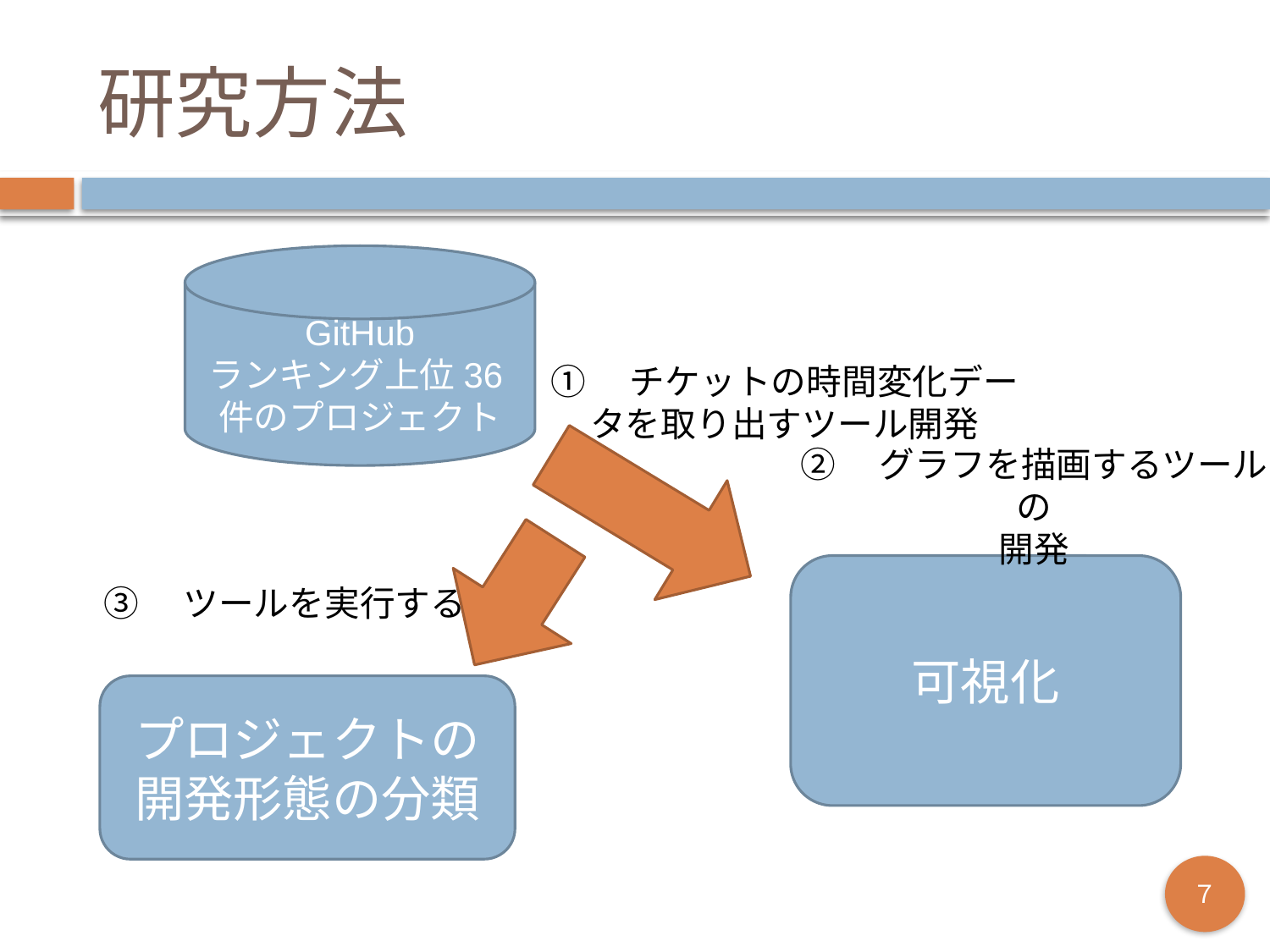

# 研究方法
GitHub
ランキング上位36件のプロジェクト
①　チケットの時間変化データを取り出すツール開発

②　グラフを描画するツールの
開発

③　ツールを実行する
可視化
プロジェクトの
開発形態の分類
７